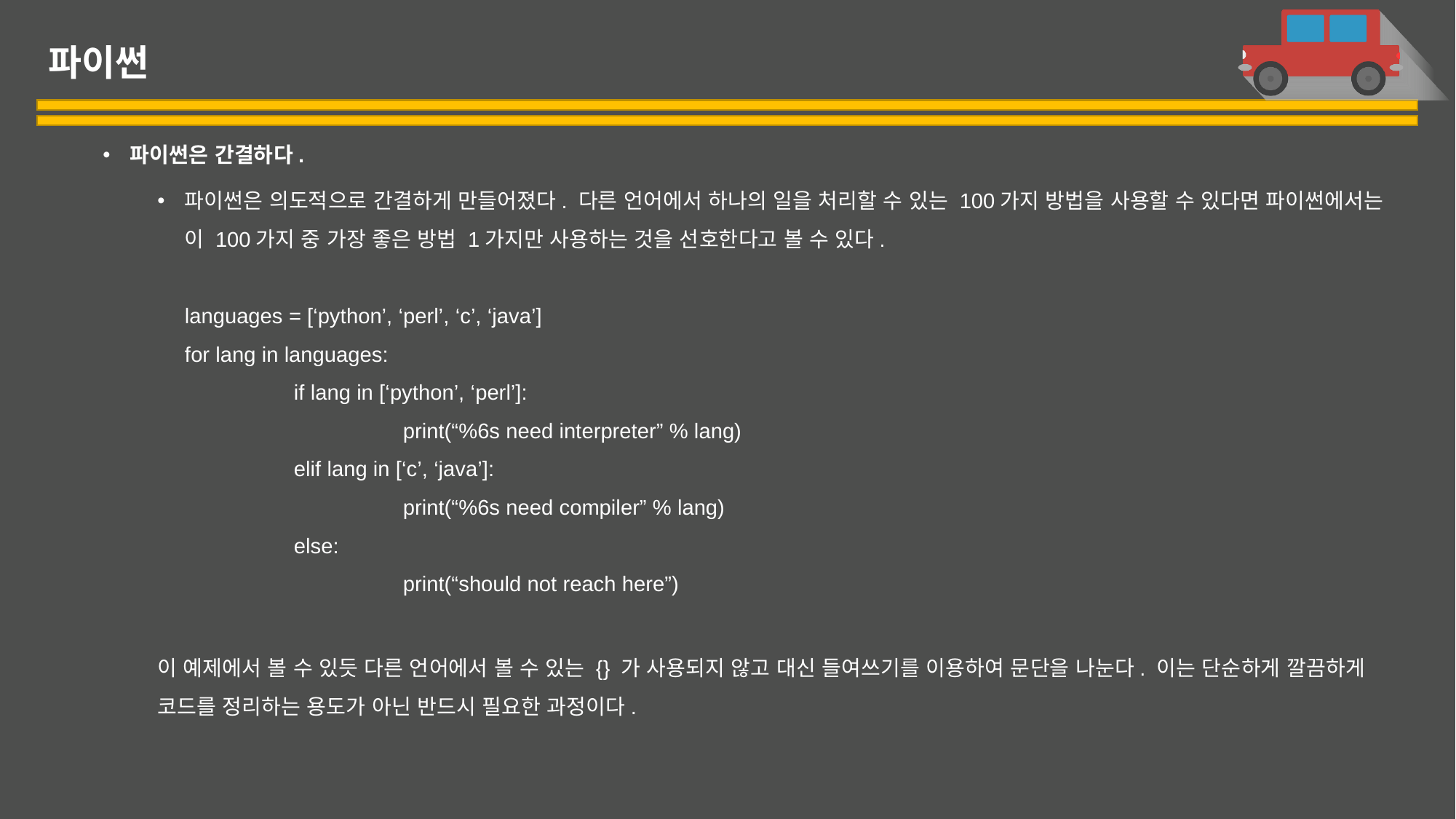

# 파이썬
파이썬은 간결하다.
파이썬은 의도적으로 간결하게 만들어졌다. 다른 언어에서 하나의 일을 처리할 수 있는 100가지 방법을 사용할 수 있다면 파이썬에서는 이 100가지 중 가장 좋은 방법 1가지만 사용하는 것을 선호한다고 볼 수 있다.
languages = [‘python’, ‘perl’, ‘c’, ‘java’]
for lang in languages:
	if lang in [‘python’, ‘perl’]:
		print(“%6s need interpreter” % lang)
	elif lang in [‘c’, ‘java’]:
		print(“%6s need compiler” % lang)
	else:
		print(“should not reach here”)
이 예제에서 볼 수 있듯 다른 언어에서 볼 수 있는 {} 가 사용되지 않고 대신 들여쓰기를 이용하여 문단을 나눈다. 이는 단순하게 깔끔하게 코드를 정리하는 용도가 아닌 반드시 필요한 과정이다.